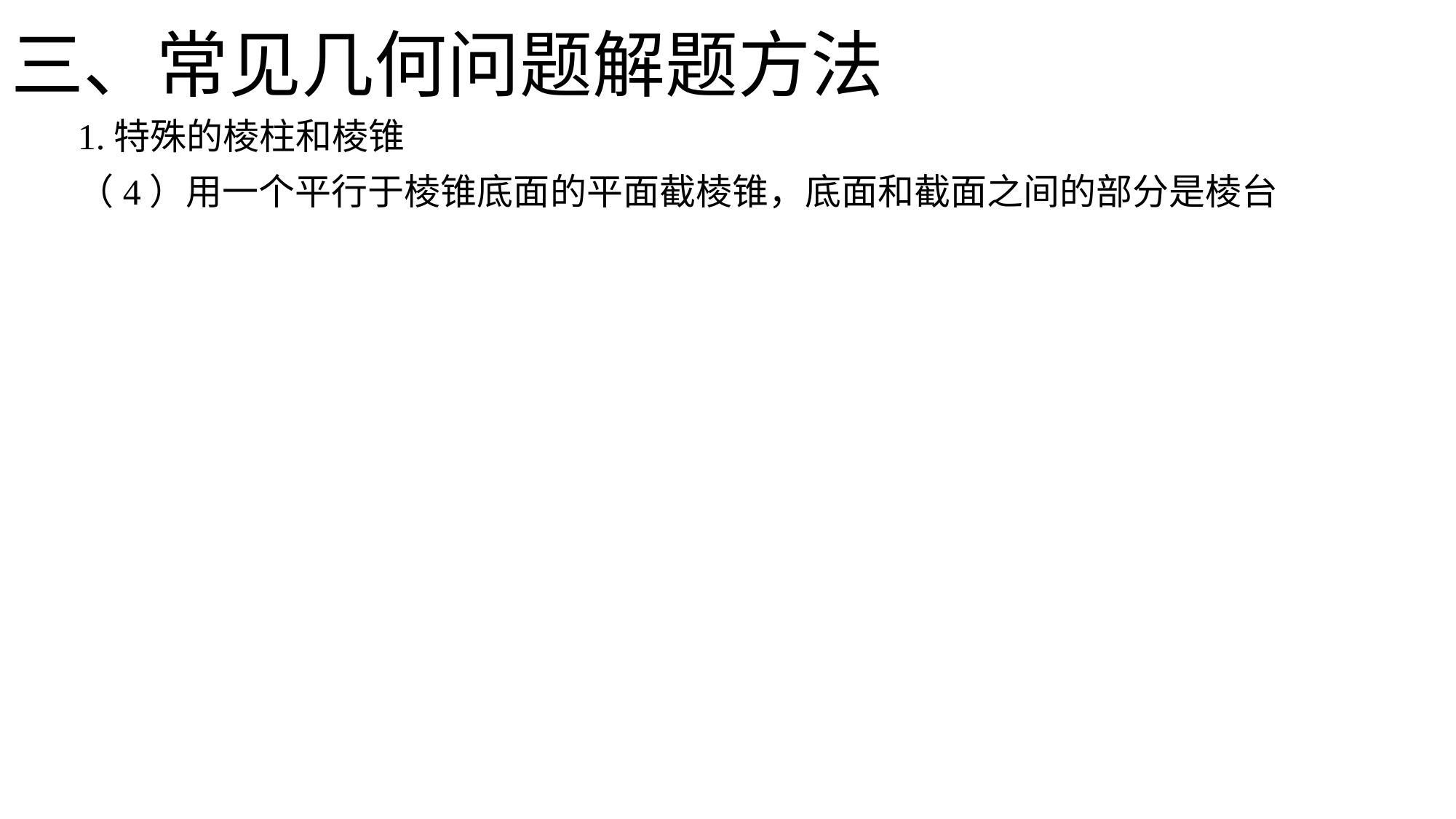

三、常见几何问题解题方法
1.特殊的棱柱和棱锥
（4）用一个平行于棱锥底面的平面截棱锥，底面和截面之间的部分是棱台